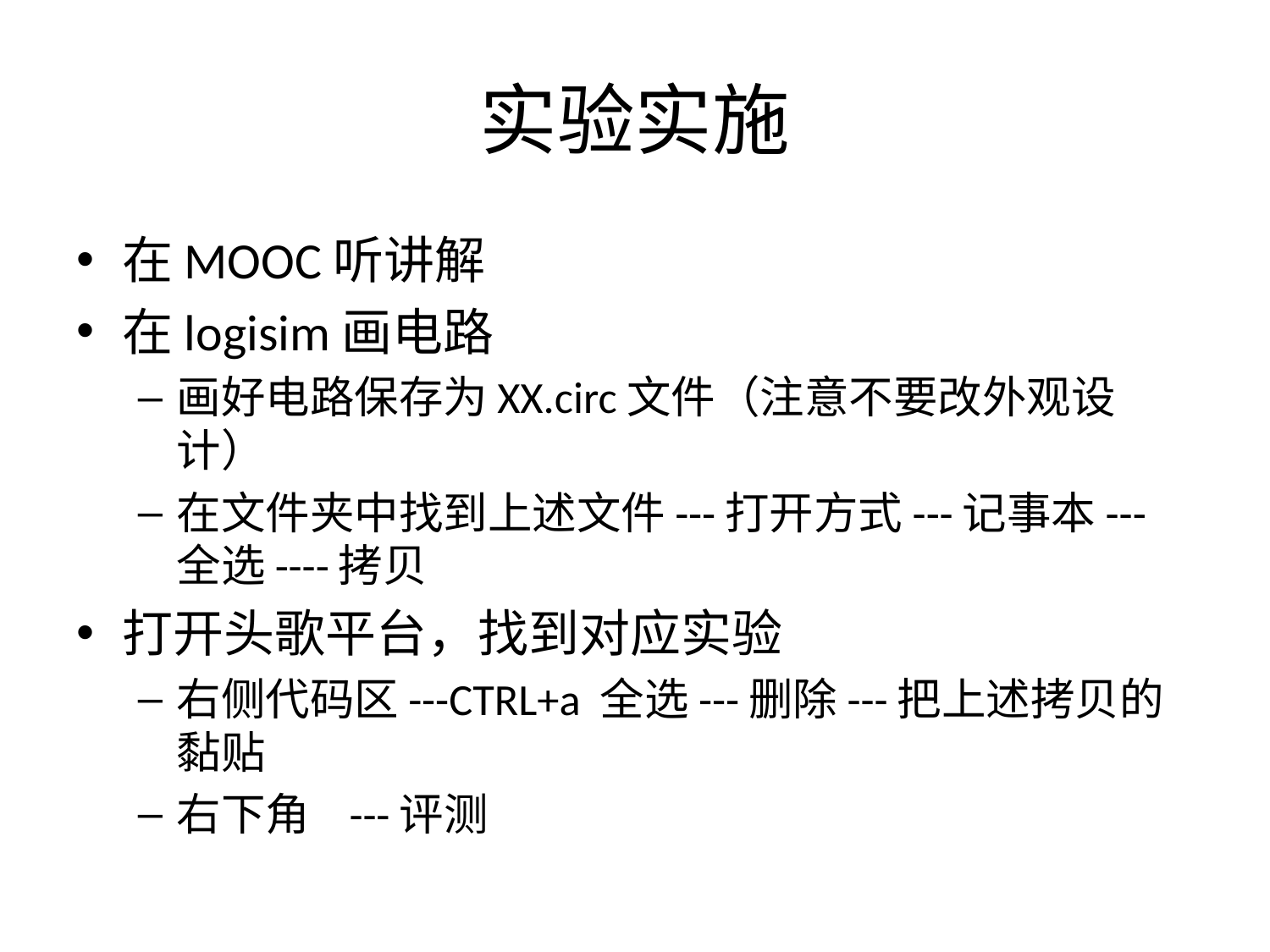

# 实验实施
在MOOC听讲解
在logisim画电路
画好电路保存为XX.circ文件（注意不要改外观设计）
在文件夹中找到上述文件---打开方式---记事本---全选----拷贝
打开头歌平台，找到对应实验
右侧代码区---CTRL+a 全选---删除---把上述拷贝的黏贴
右下角   ---评测